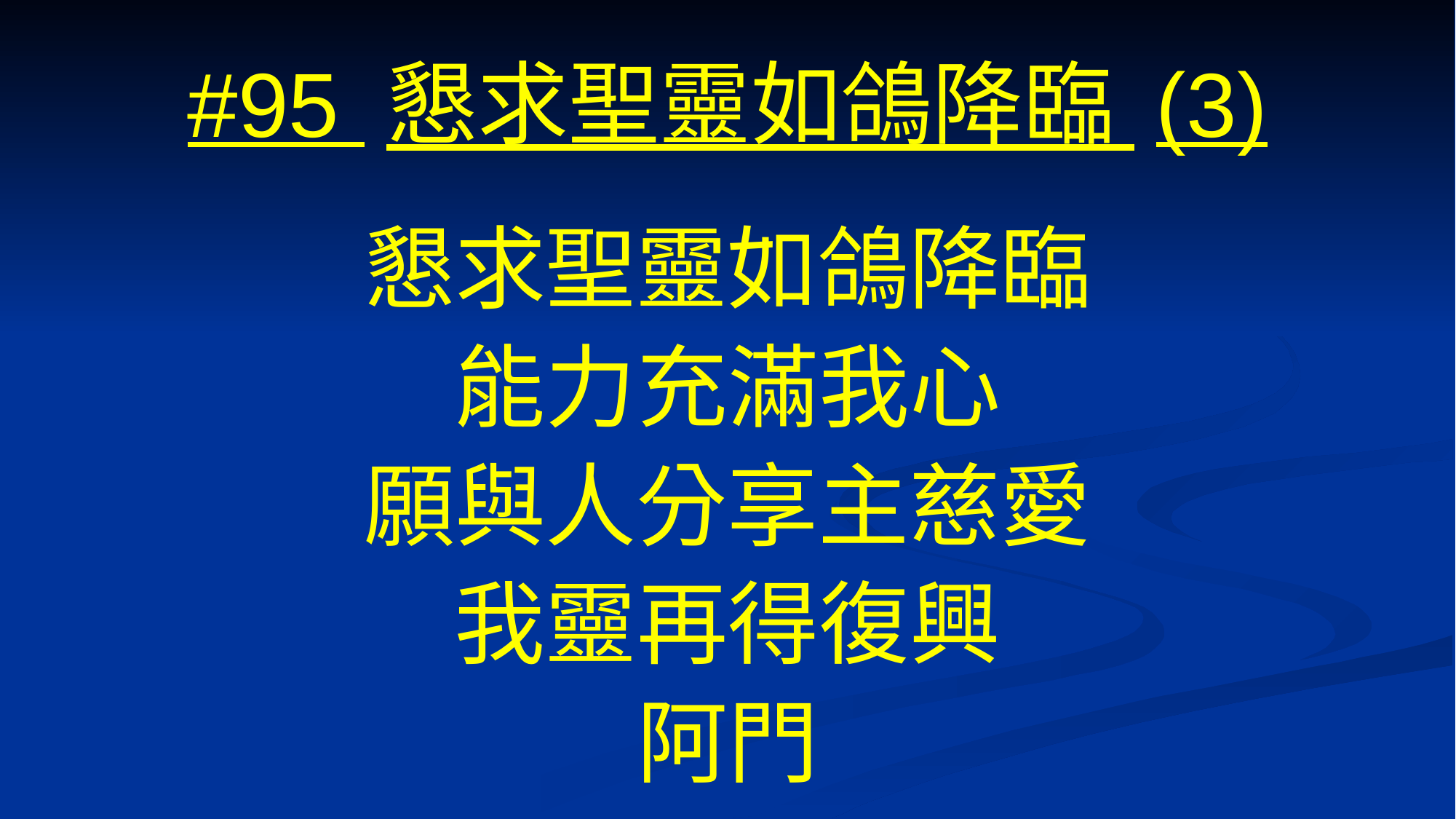

# #95 懇求聖靈如鴿降臨 (3)
懇求聖靈如鴿降臨
能力充滿我心
願與人分享主慈愛
我靈再得復興
阿門